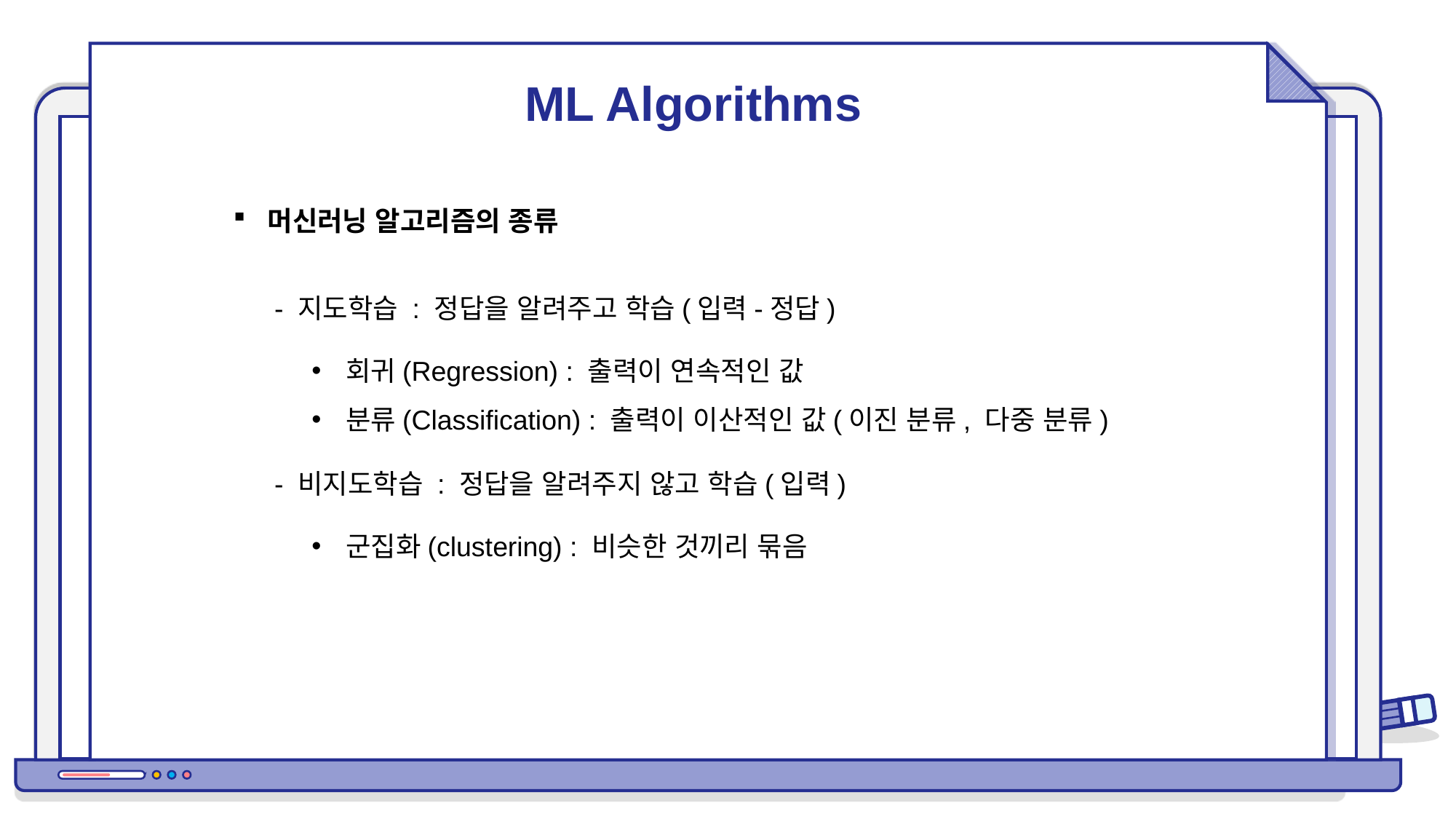

ML Algorithms

머신러닝 알고리즘의 종류
- 지도학습 : 정답을 알려주고 학습(입력-정답)
회귀(Regression) : 출력이 연속적인 값
분류(Classification) : 출력이 이산적인 값(이진 분류, 다중 분류)
- 비지도학습 : 정답을 알려주지 않고 학습(입력)
군집화(clustering) : 비슷한 것끼리 묶음